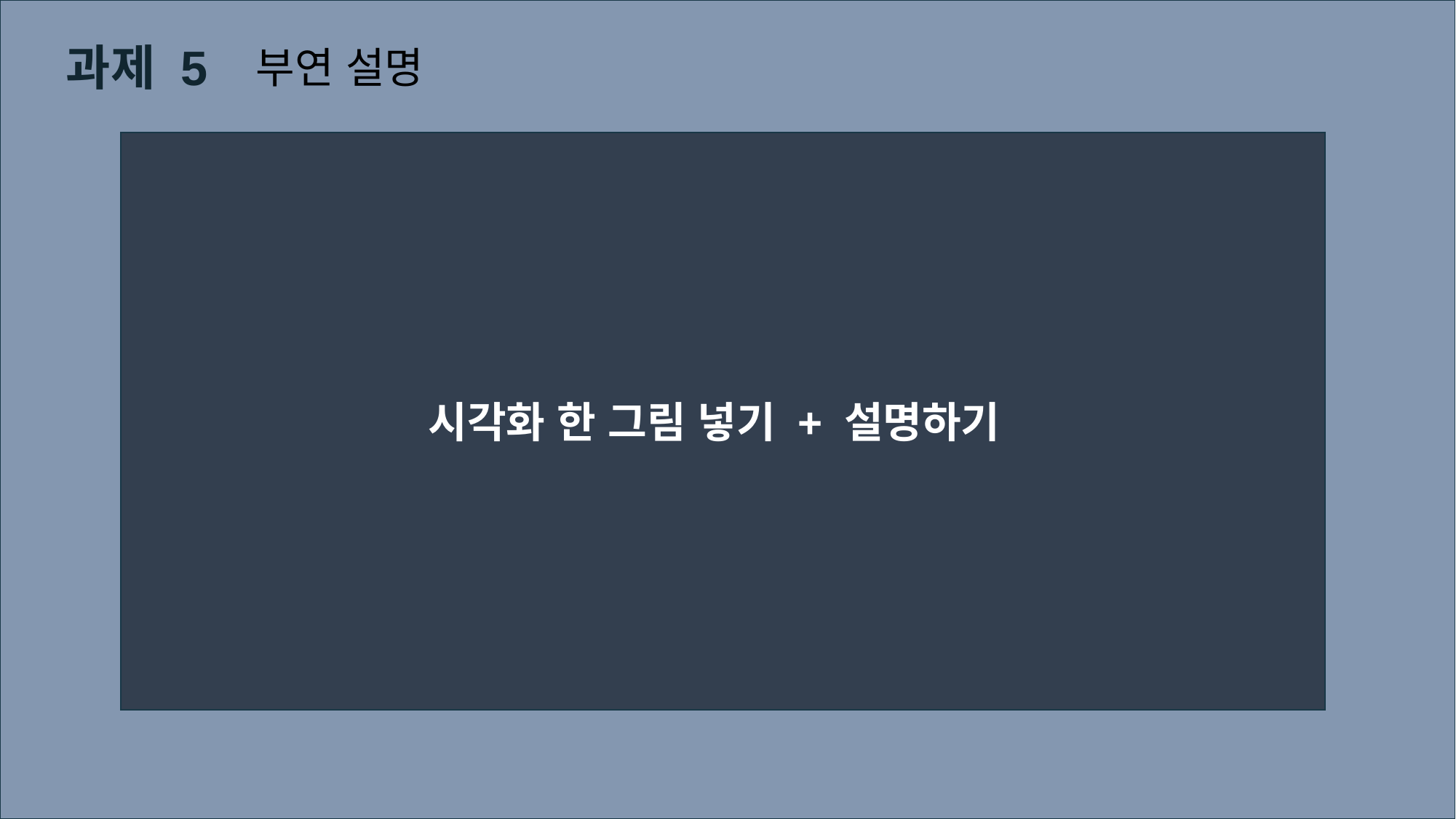

과제 5
부연 설명

시각화 한 그림 넣기 + 설명하기